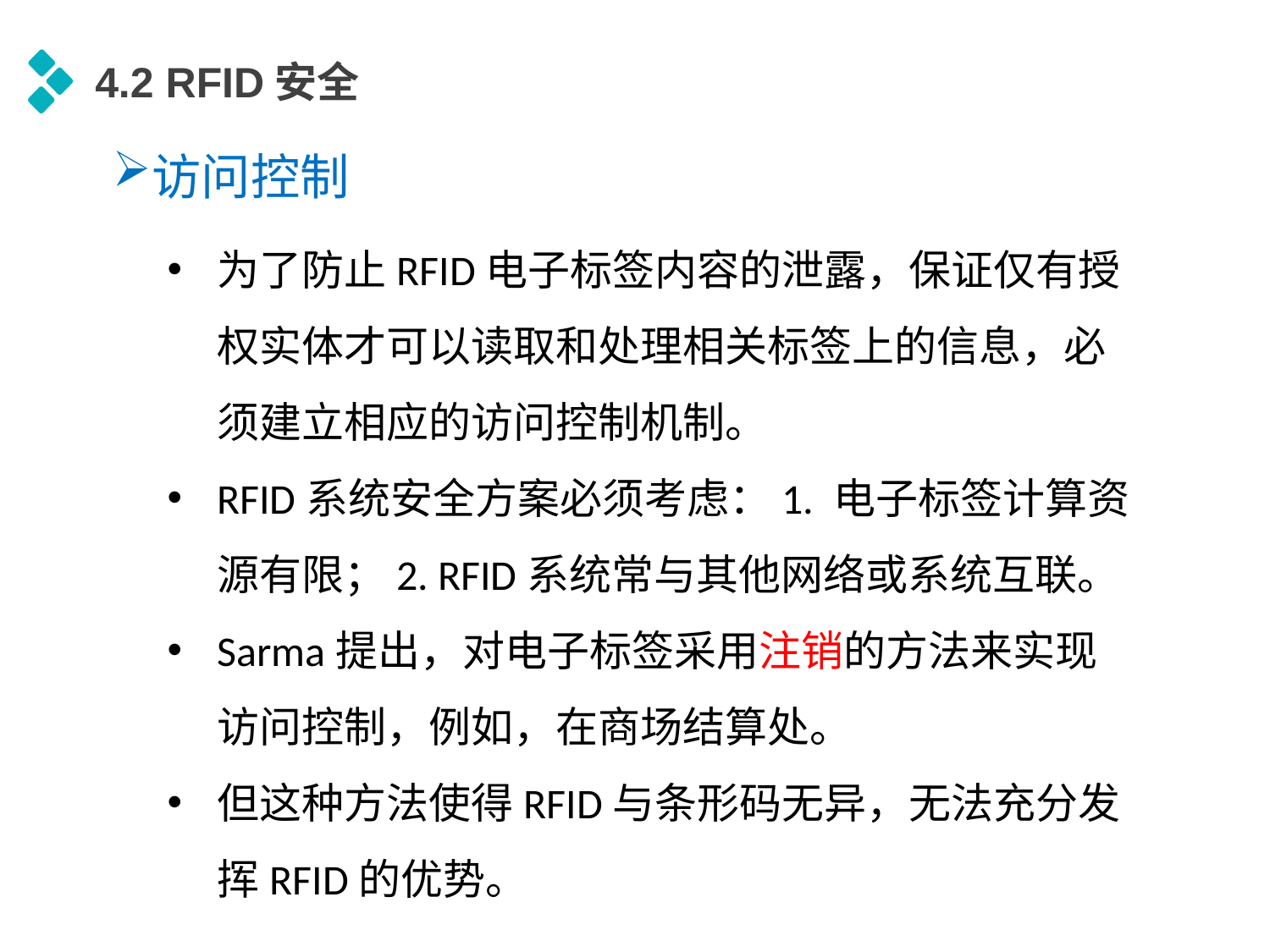

4.2 RFID安全

访问控制
为了防止RFID电子标签内容的泄露，保证仅有授权实体才可以读取和处理相关标签上的信息，必须建立相应的访问控制机制。
RFID系统安全方案必须考虑：1. 电子标签计算资源有限；2. RFID系统常与其他网络或系统互联。
Sarma提出，对电子标签采用注销的方法来实现访问控制，例如，在商场结算处。
但这种方法使得RFID与条形码无异，无法充分发挥RFID的优势。